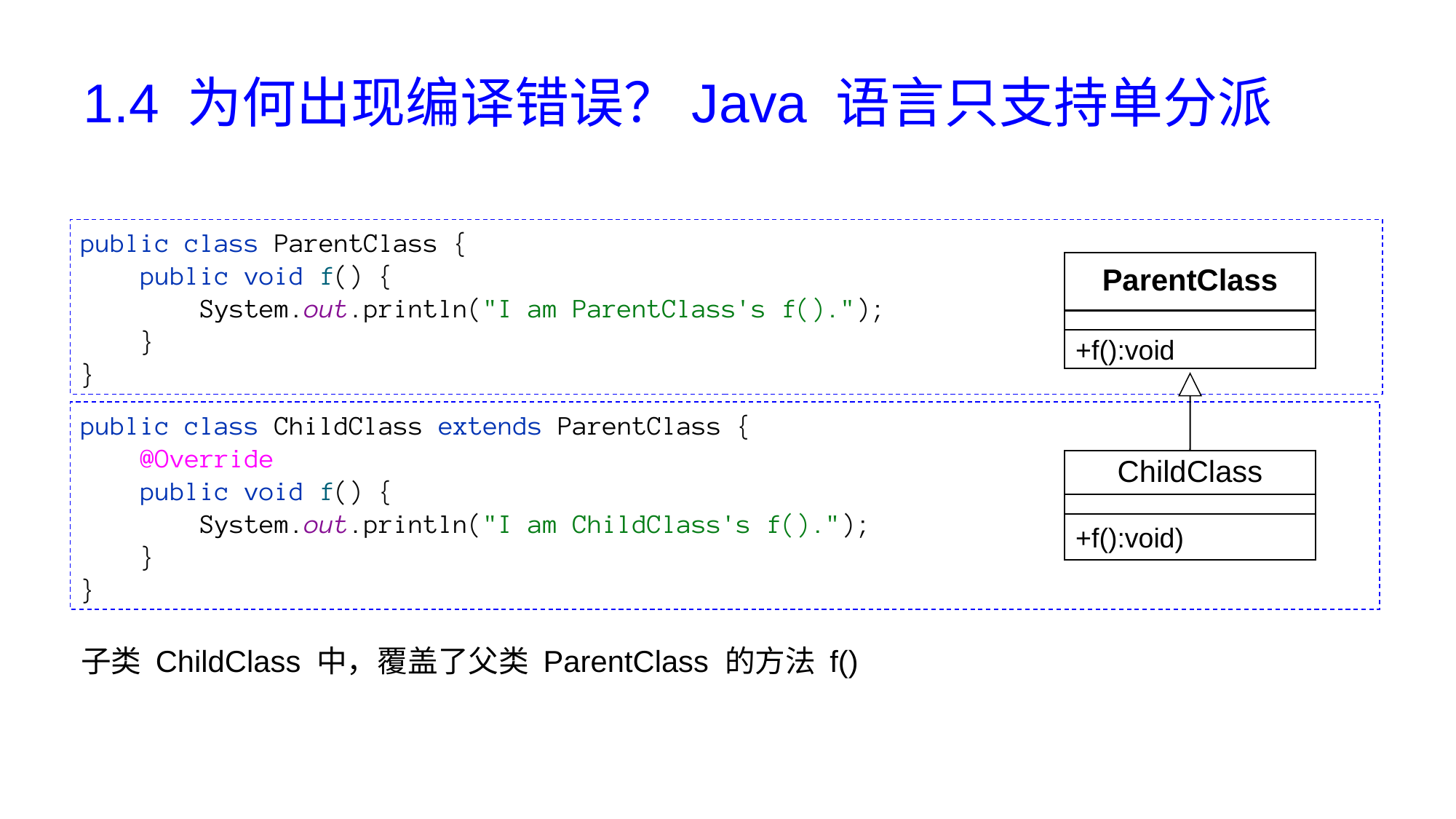

# 1.4 为何出现编译错误？Java 语言只支持单分派
public class ParentClass {
    public void f() {
        System.out.println("I am ParentClass's f().");
    }
}
ParentClass

+f():void

public class ChildClass extends ParentClass {
    @Override
    public void f() {
        System.out.println("I am ChildClass's f().");
    }
}
ChildClass

+f():void)
子类 ChildClass 中，覆盖了父类 ParentClass 的方法 f()
21